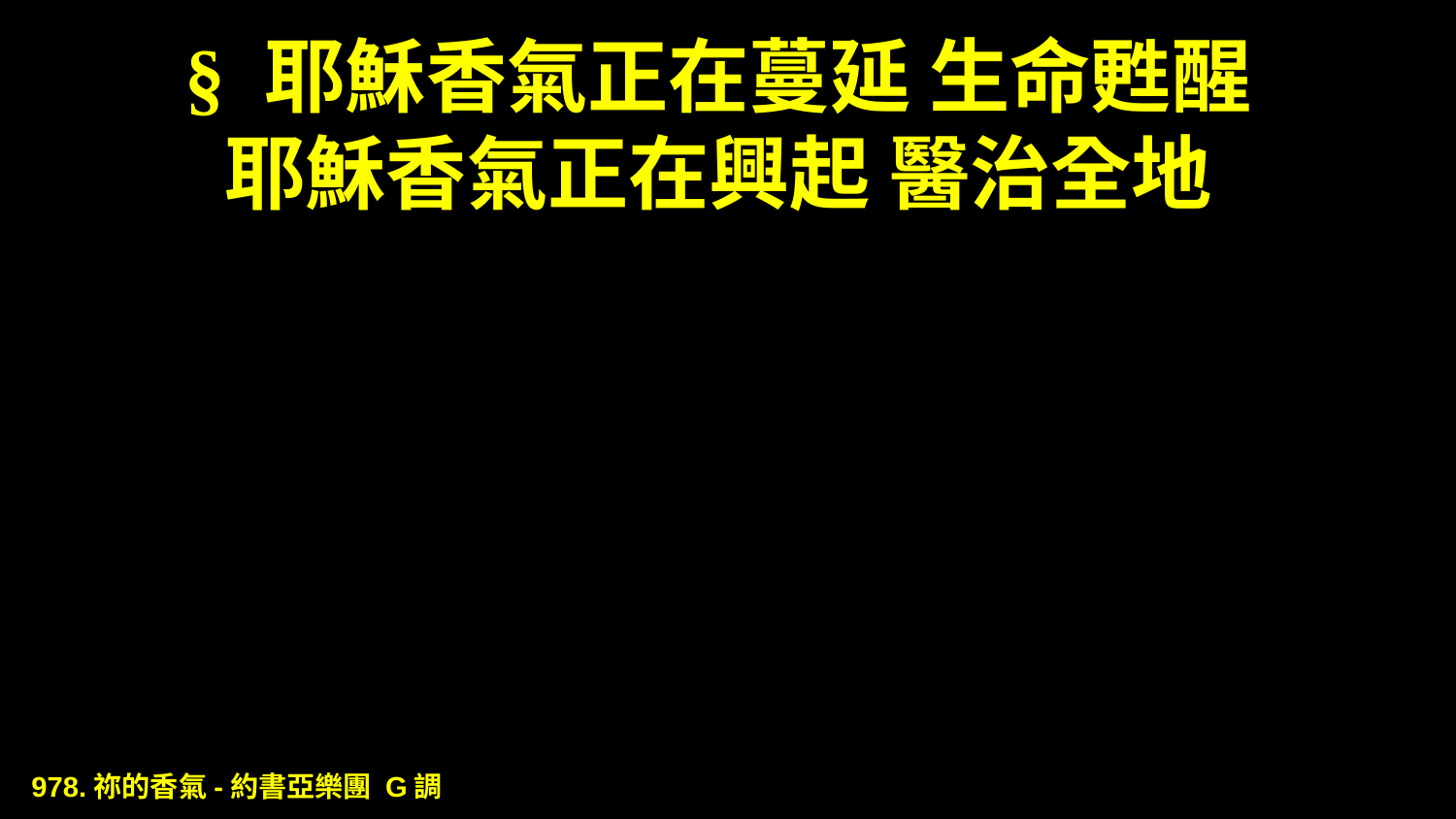

# § 耶穌香氣正在蔓延 生命甦醒 耶穌香氣正在興起 醫治全地
978.祢的香氣-約書亞樂團 G調